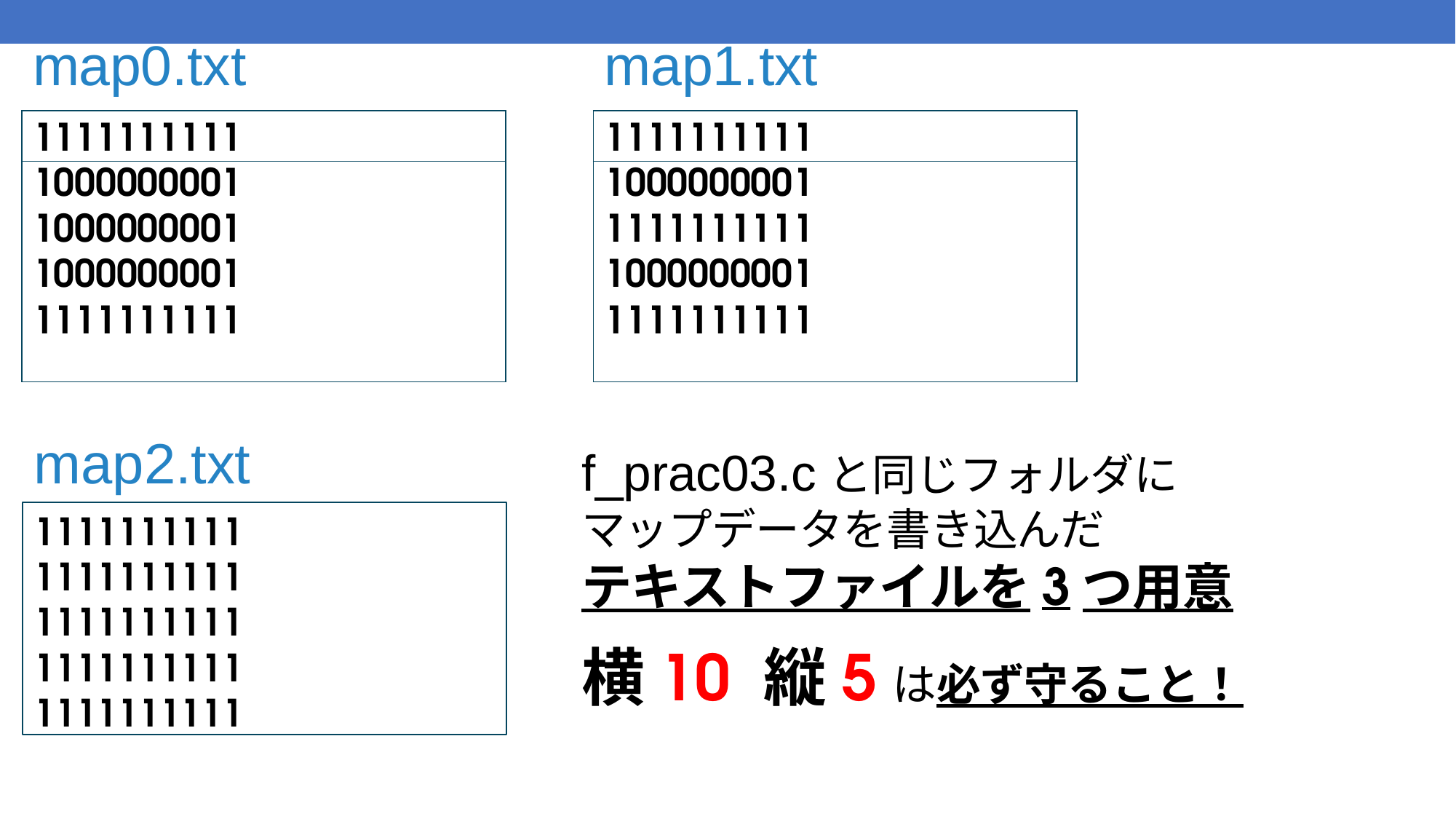

| map0.txt |  | map1.txt |
| --- | --- | --- |
| 1111111111 |  | 1111111111 |
| 1000000001 |  | 1000000001 |
| 1000000001 |  | 1111111111 |
| 1000000001 |  | 1000000001 |
| 1111111111 |  | 1111111111 |
map2.txt
f_prac03.cと同じフォルダに
マップデータを書き込んだ
テキストファイルを3つ用意
横10 縦5は必ず守ること！
1111111111
1111111111
1111111111
1111111111
1111111111